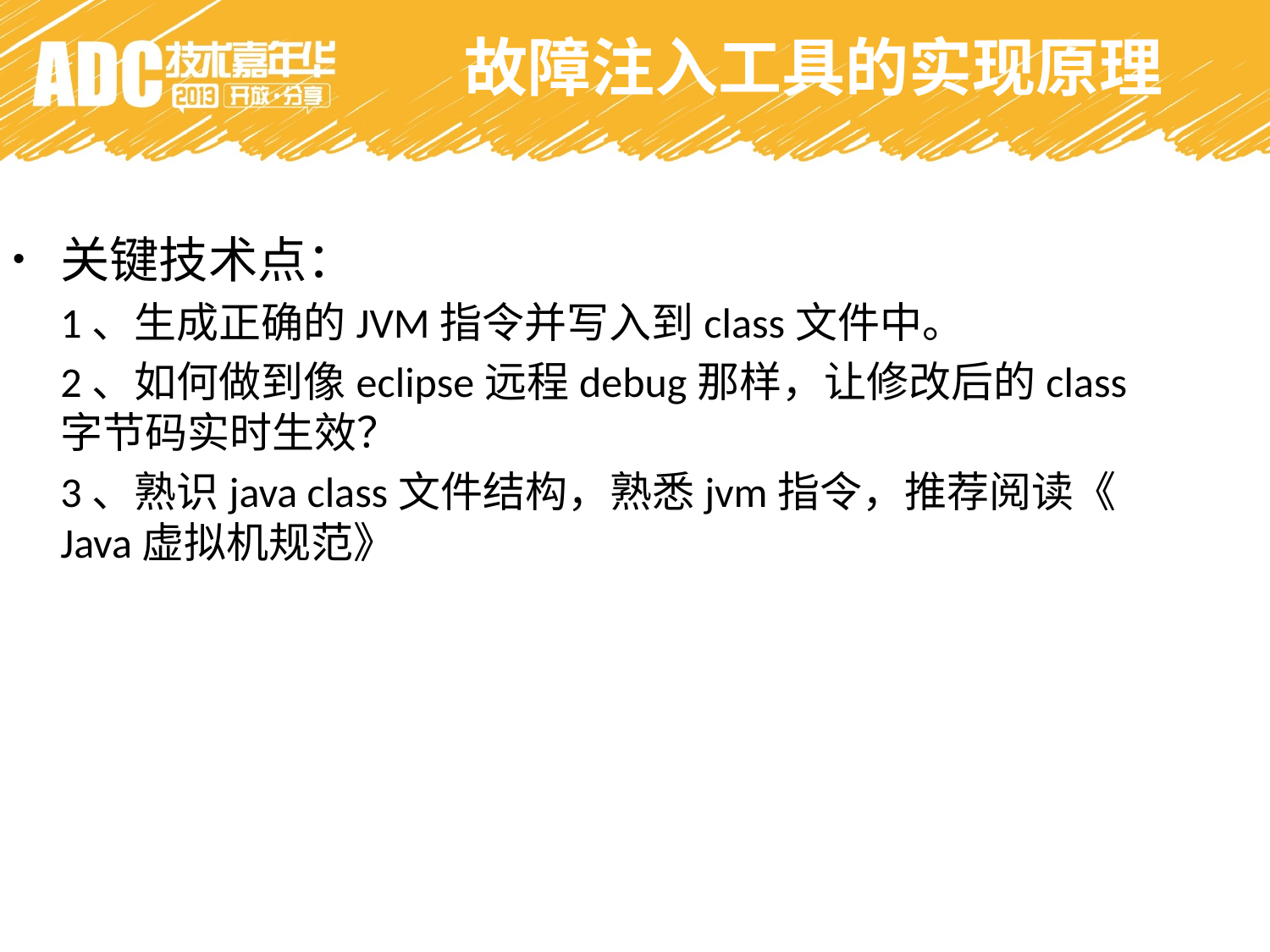

故障注入工具的实现原理
关键技术点：
	1、生成正确的JVM指令并写入到class文件中。
	2、如何做到像eclipse远程debug那样，让修改后的class字节码实时生效？
	3、熟识java class文件结构，熟悉jvm指令，推荐阅读《 Java虚拟机规范》